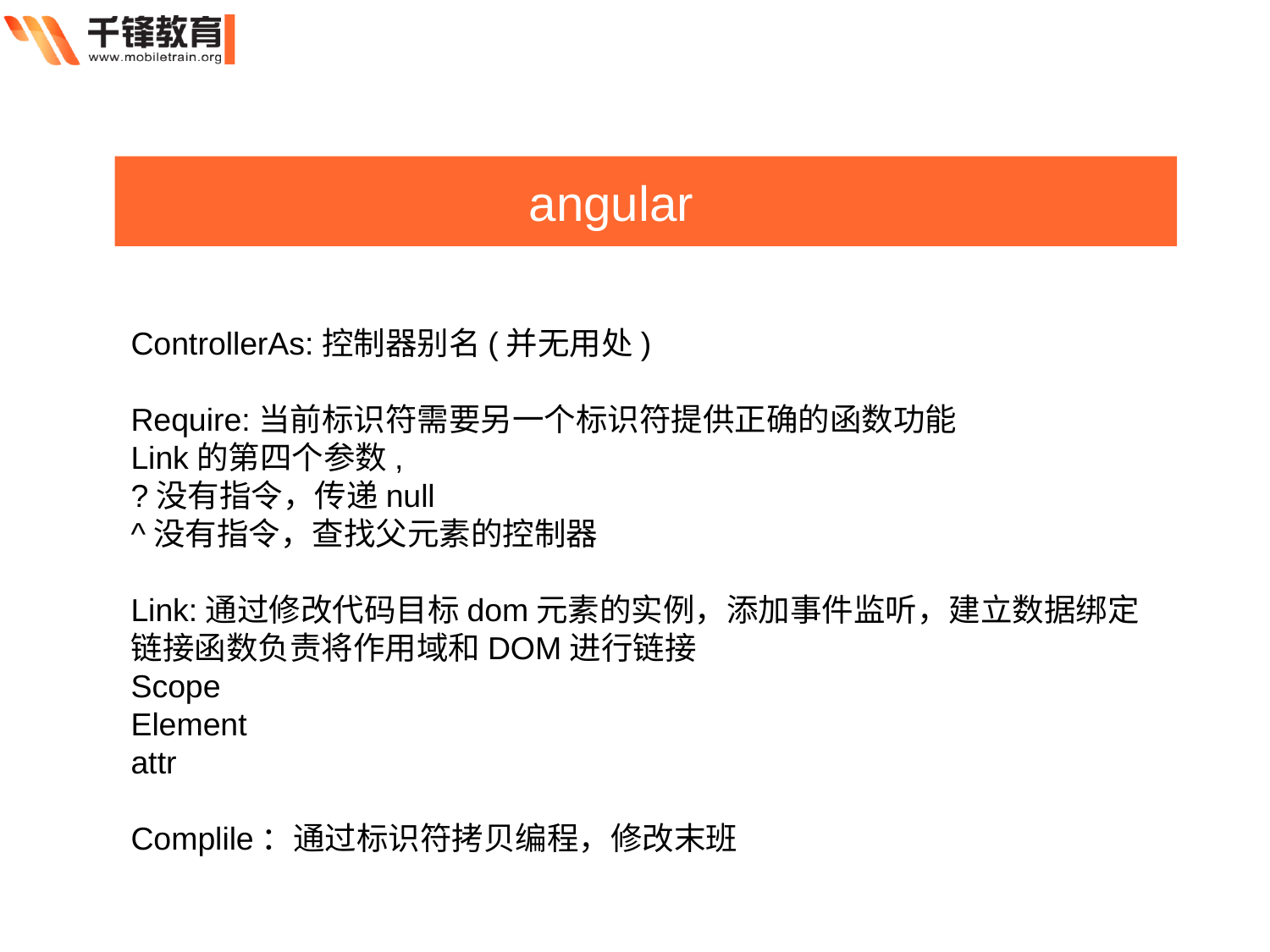

angular
ControllerAs:控制器别名(并无用处)

Require:当前标识符需要另一个标识符提供正确的函数功能
Link的第四个参数,
?没有指令，传递null
^没有指令，查找父元素的控制器

Link:通过修改代码目标dom元素的实例，添加事件监听，建立数据绑定
链接函数负责将作用域和DOM进行链接
Scope
Element
attr

Complile：通过标识符拷贝编程，修改末班